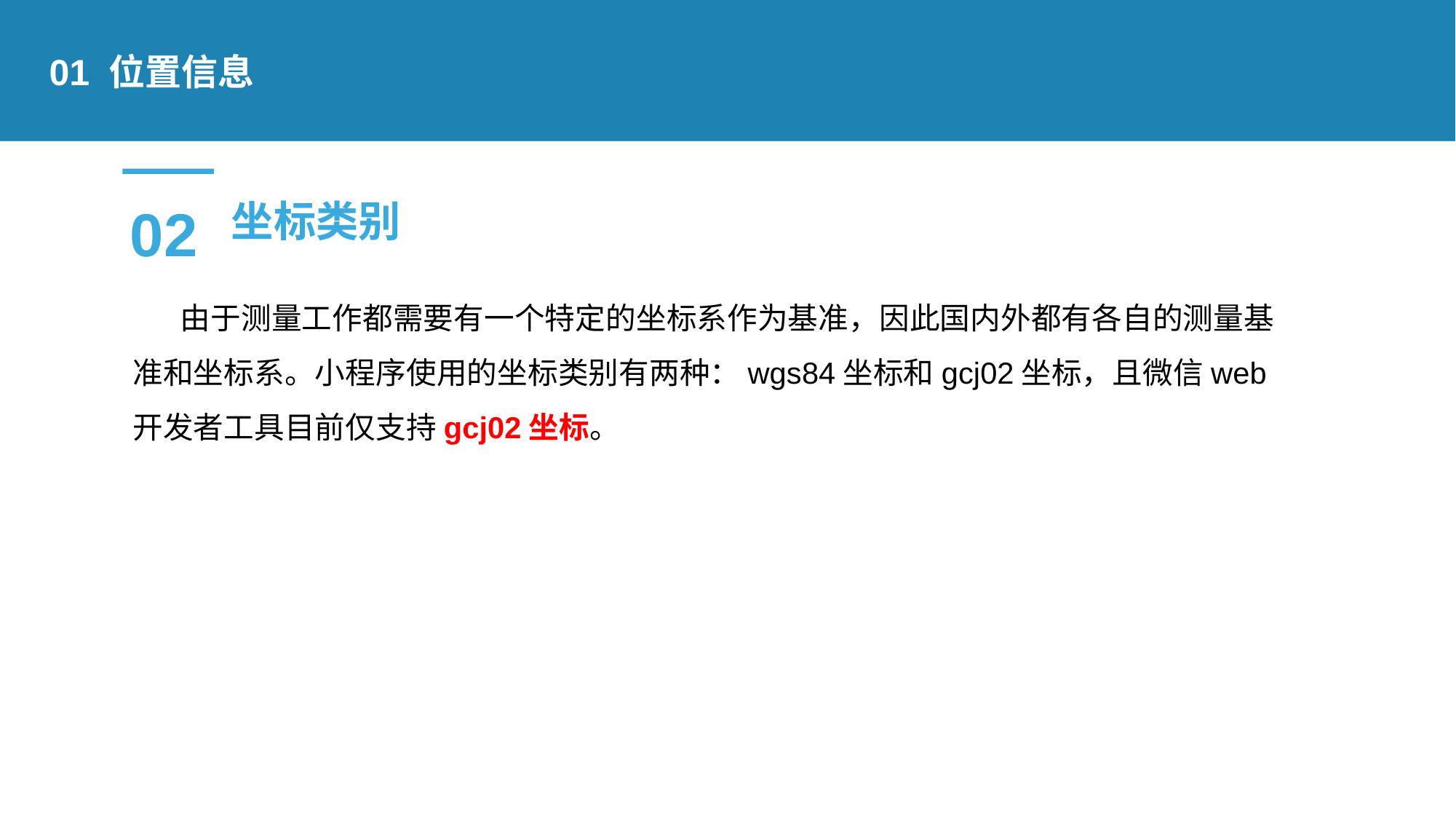

01 位置信息
02

坐标类别
      由于测量工作都需要有一个特定的坐标系作为基准，因此国内外都有各自的测量基准和坐标系。小程序使用的坐标类别有两种：wgs84坐标和gcj02坐标，且微信web开发者工具目前仅支持gcj02坐标。